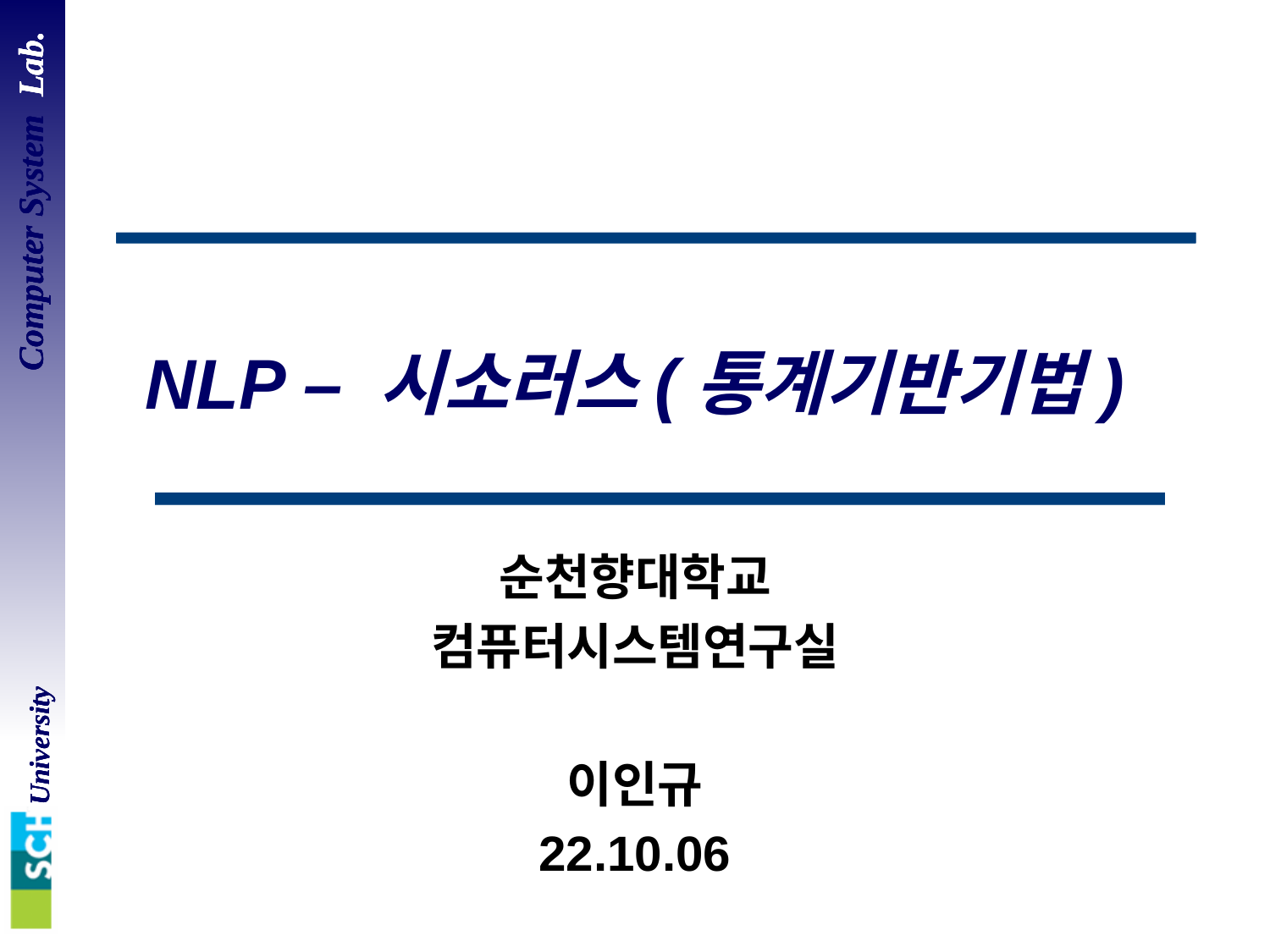

# NLP – 시소러스(통계기반기법)
순천향대학교
컴퓨터시스템연구실

이인규
22.10.06